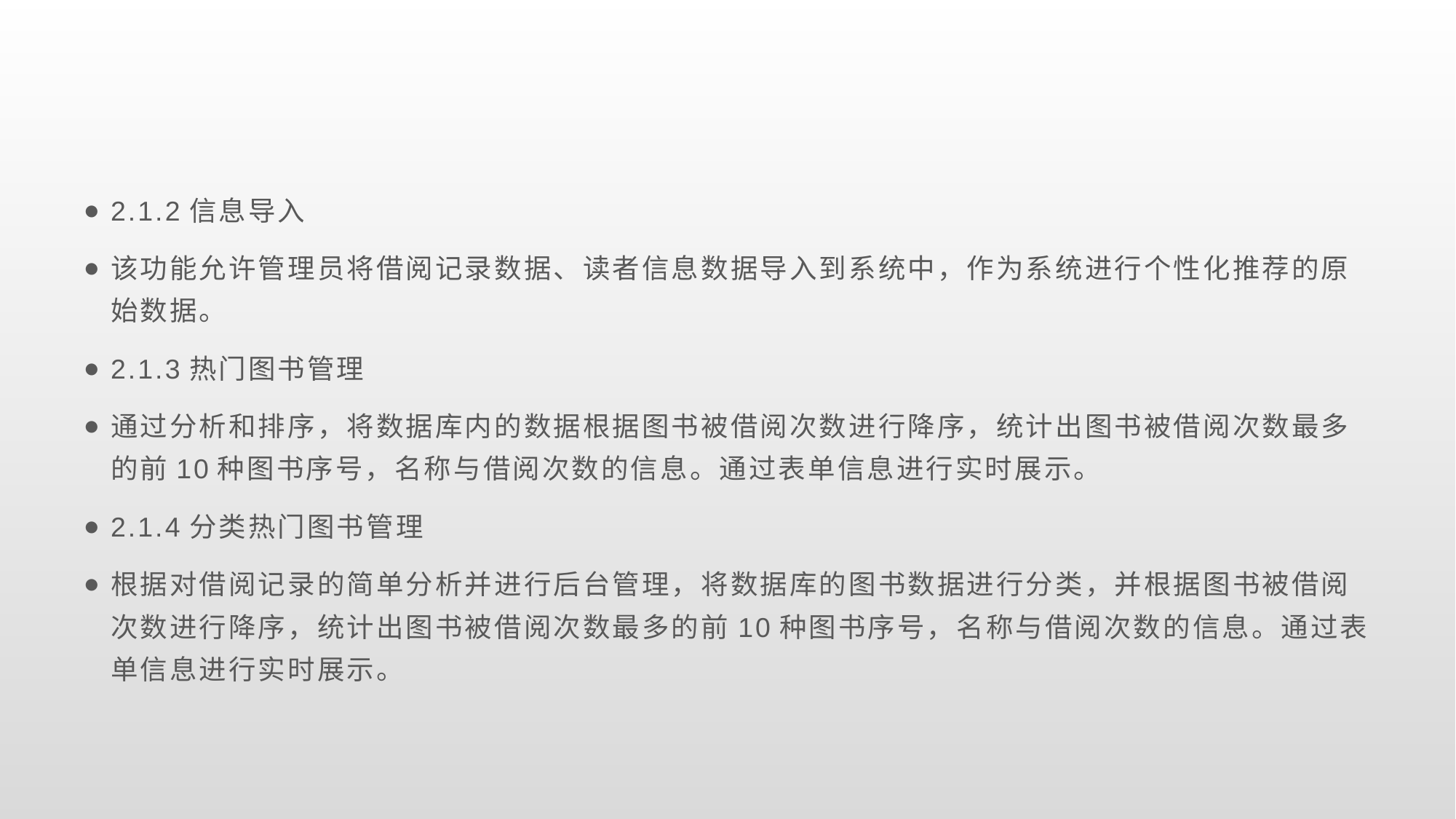

#
2.1.2信息导入
该功能允许管理员将借阅记录数据、读者信息数据导入到系统中，作为系统进行个性化推荐的原始数据。
2.1.3热门图书管理
通过分析和排序，将数据库内的数据根据图书被借阅次数进行降序，统计出图书被借阅次数最多的前10种图书序号，名称与借阅次数的信息。通过表单信息进行实时展示。
2.1.4分类热门图书管理
根据对借阅记录的简单分析并进行后台管理，将数据库的图书数据进行分类，并根据图书被借阅次数进行降序，统计出图书被借阅次数最多的前10种图书序号，名称与借阅次数的信息。通过表单信息进行实时展示。